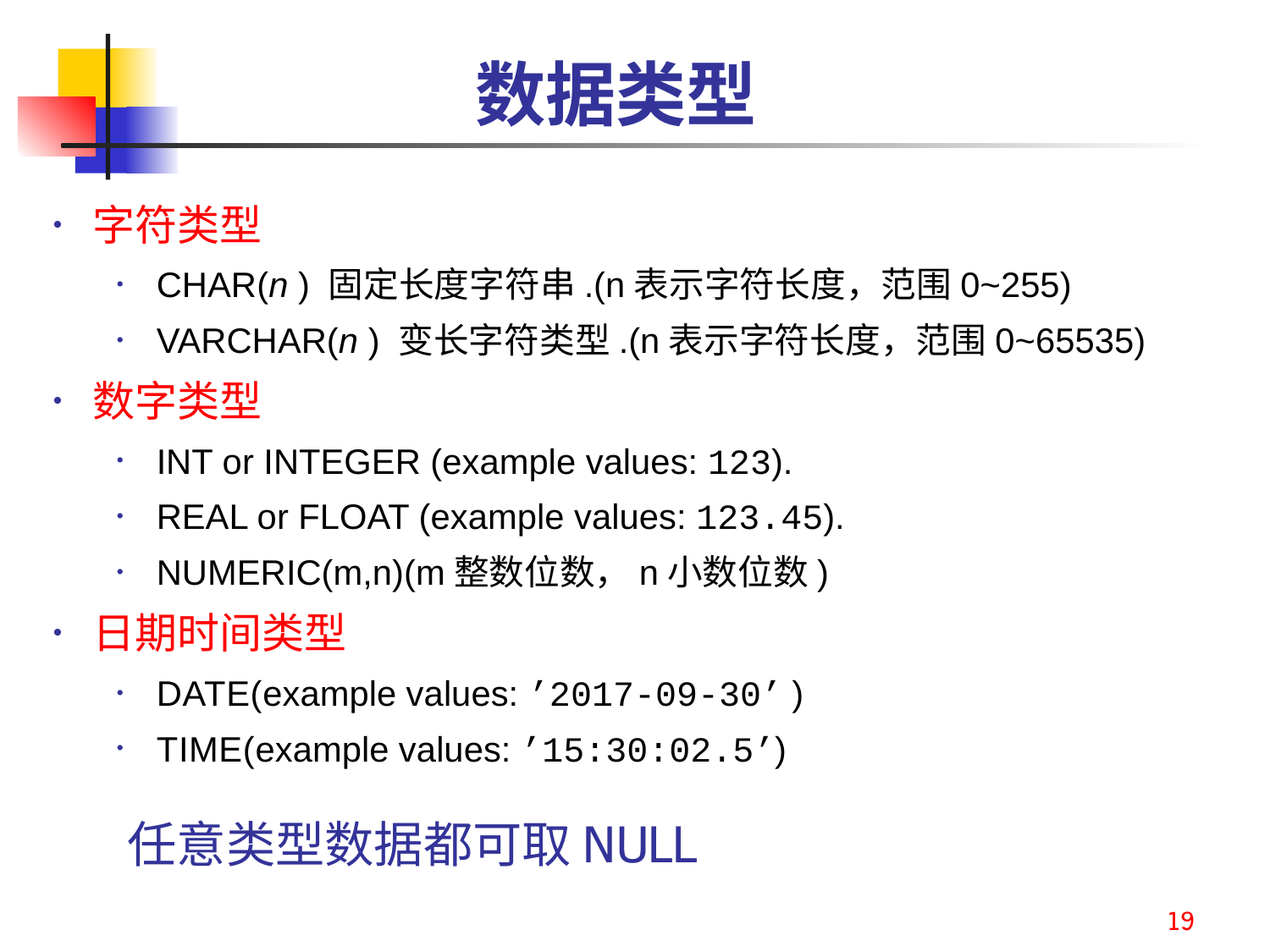

# 数据类型
字符类型
CHAR(n ) 固定长度字符串.(n表示字符长度，范围0~255)
VARCHAR(n ) 变长字符类型.(n表示字符长度，范围0~65535)
数字类型
INT or INTEGER (example values: 123).
REAL or FLOAT (example values: 123.45).
NUMERIC(m,n)(m整数位数，n小数位数)
日期时间类型
DATE(example values: ’2017-09-30’ )
TIME(example values: ’15:30:02.5’)

任意类型数据都可取NULL
19